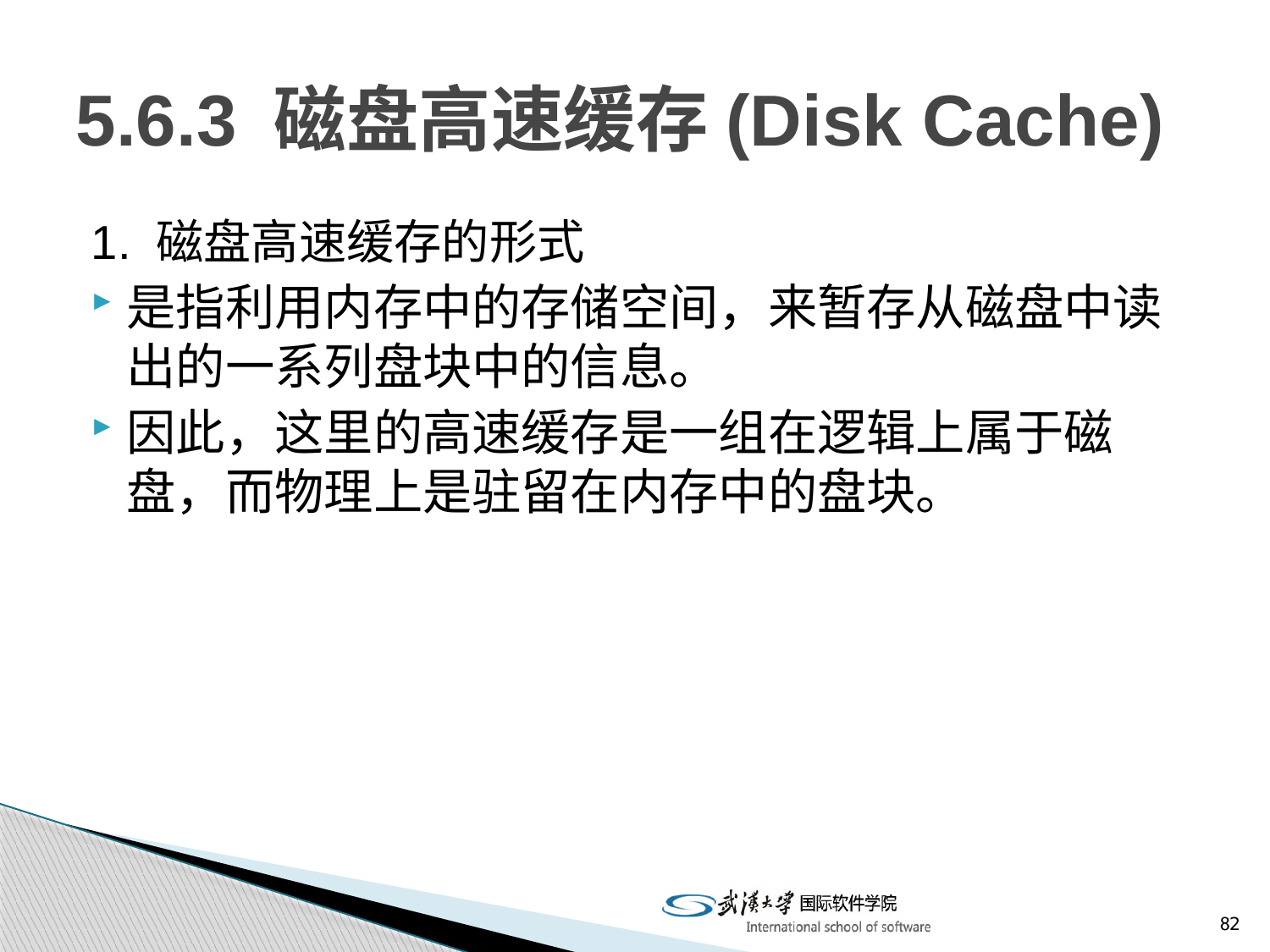

# 5.6.3 磁盘高速缓存(Disk Cache)
1. 磁盘高速缓存的形式
是指利用内存中的存储空间，来暂存从磁盘中读出的一系列盘块中的信息。
因此，这里的高速缓存是一组在逻辑上属于磁盘，而物理上是驻留在内存中的盘块。
82